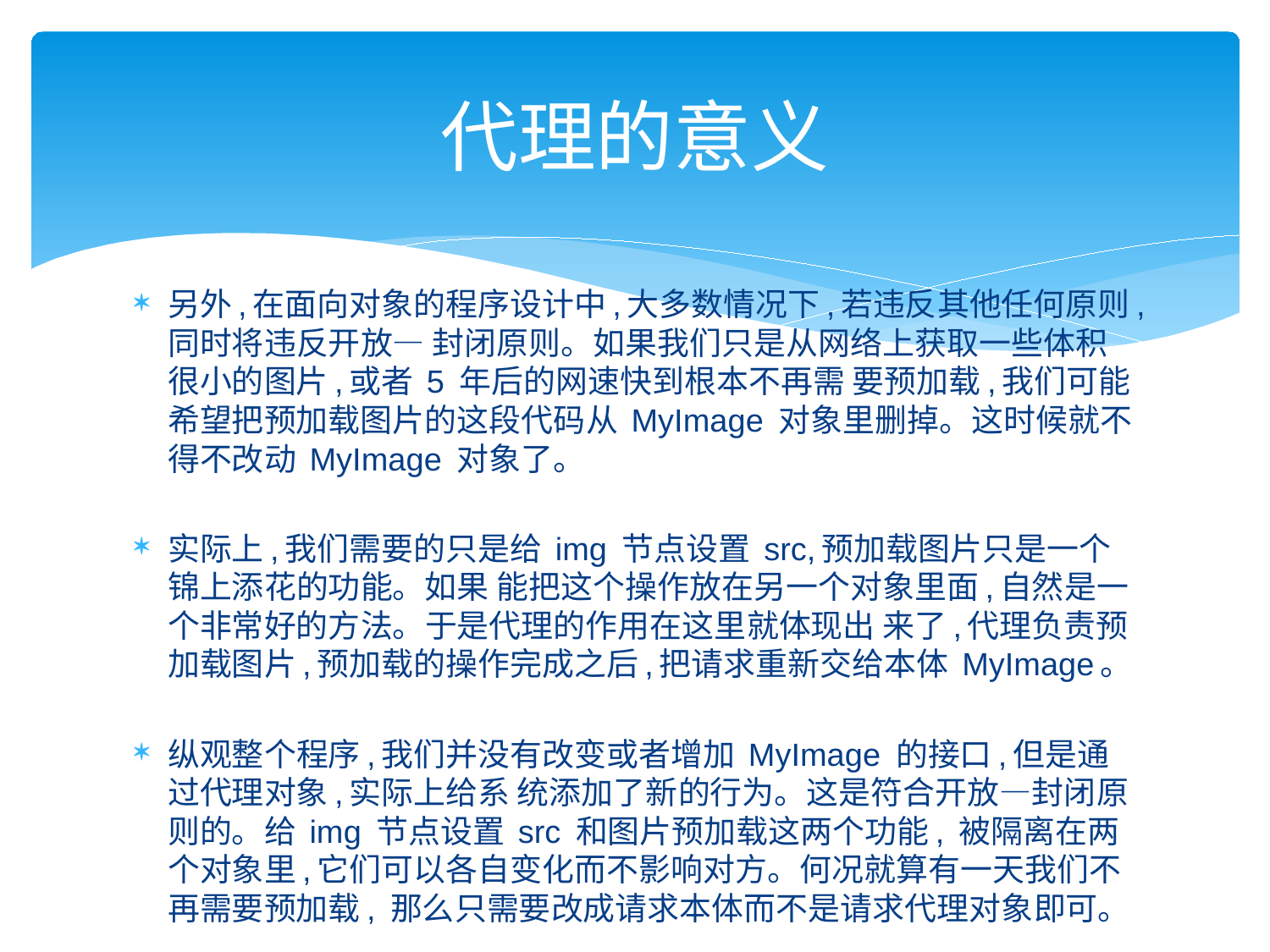

# 代理的意义
另外,在面向对象的程序设计中,大多数情况下,若违反其他任何原则,同时将违反开放— 封闭原则。如果我们只是从网络上获取一些体积很小的图片,或者 5 年后的网速快到根本不再需 要预加载,我们可能希望把预加载图片的这段代码从 MyImage 对象里删掉。这时候就不得不改动 MyImage 对象了。

实际上,我们需要的只是给 img 节点设置 src,预加载图片只是一个锦上添花的功能。如果 能把这个操作放在另一个对象里面,自然是一个非常好的方法。于是代理的作用在这里就体现出 来了,代理负责预加载图片,预加载的操作完成之后,把请求重新交给本体 MyImage。

纵观整个程序,我们并没有改变或者增加 MyImage 的接口,但是通过代理对象,实际上给系 统添加了新的行为。这是符合开放—封闭原则的。给 img 节点设置 src 和图片预加载这两个功能, 被隔离在两个对象里,它们可以各自变化而不影响对方。何况就算有一天我们不再需要预加载, 那么只需要改成请求本体而不是请求代理对象即可。